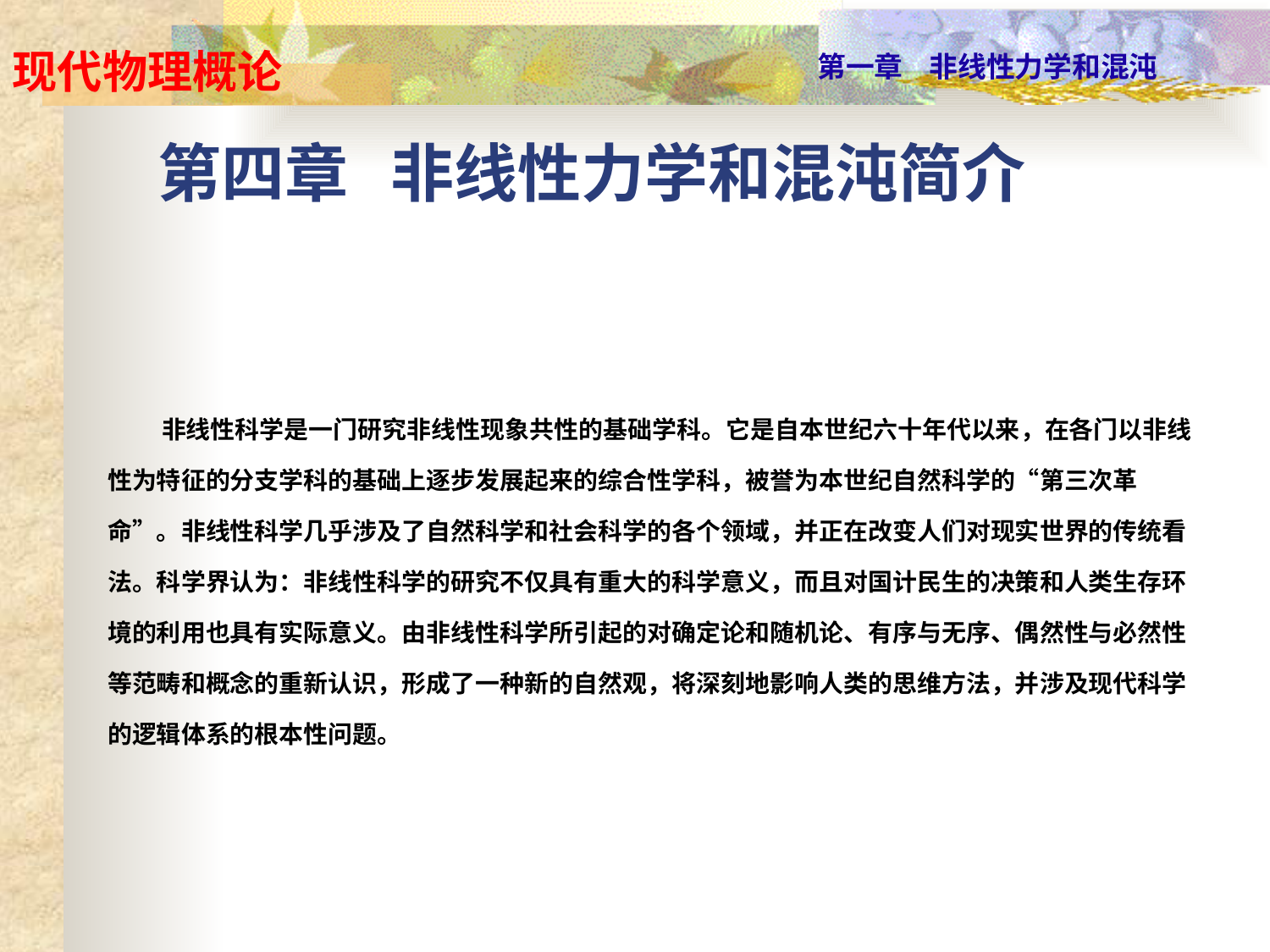

# 第四章   非线性力学和混沌简介
        非线性科学是一门研究非线性现象共性的基础学科。它是自本世纪六十年代以来，在各门以非线性为特征的分支学科的基础上逐步发展起来的综合性学科，被誉为本世纪自然科学的“第三次革命”。非线性科学几乎涉及了自然科学和社会科学的各个领域，并正在改变人们对现实世界的传统看法。科学界认为：非线性科学的研究不仅具有重大的科学意义，而且对国计民生的决策和人类生存环境的利用也具有实际意义。由非线性科学所引起的对确定论和随机论、有序与无序、偶然性与必然性等范畴和概念的重新认识，形成了一种新的自然观，将深刻地影响人类的思维方法，并涉及现代科学的逻辑体系的根本性问题。